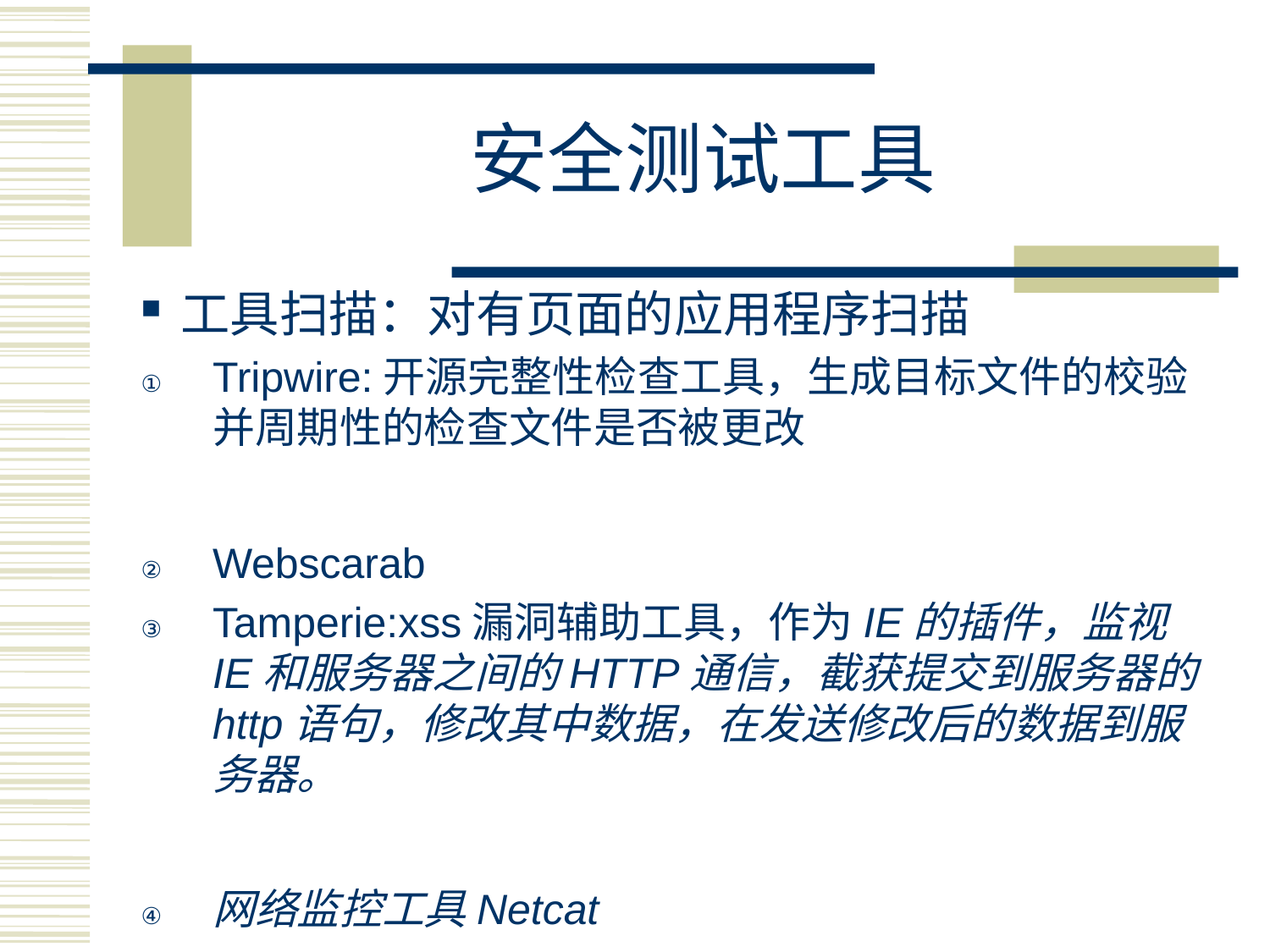

# 安全测试工具
工具扫描：对有页面的应用程序扫描
Tripwire:开源完整性检查工具，生成目标文件的校验并周期性的检查文件是否被更改

Webscarab
Tamperie:xss漏洞辅助工具，作为IE的插件，监视IE和服务器之间的HTTP通信，截获提交到服务器的http语句，修改其中数据，在发送修改后的数据到服务器。

网络监控工具Netcat